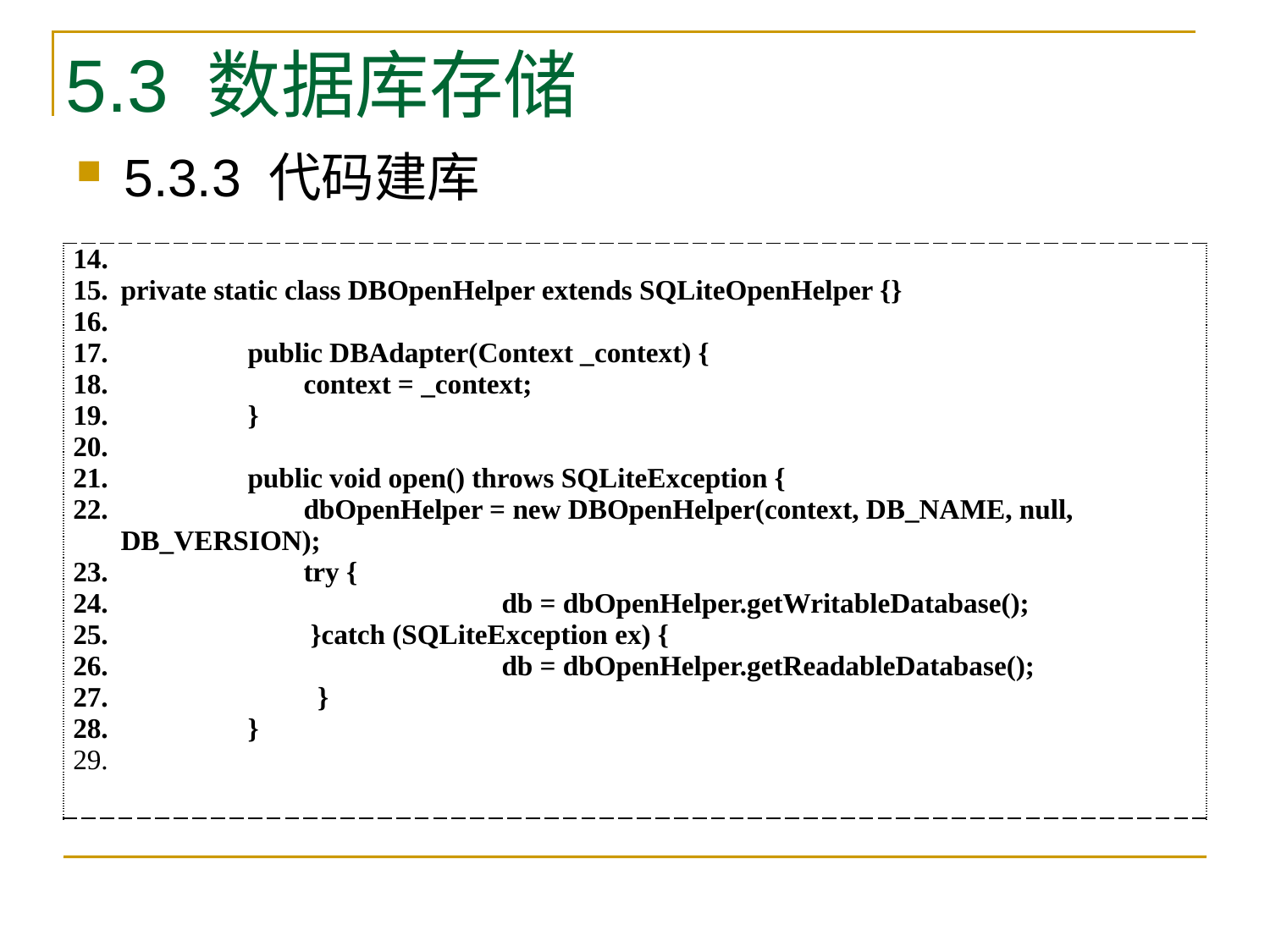

# 5.3 数据库存储
5.3.3 代码建库

| 14. private static class DBOpenHelper extends SQLiteOpenHelper {} public DBAdapter(Context \_context) { context = \_context; } public void open() throws SQLiteException { dbOpenHelper = new DBOpenHelper(context, DB\_NAME, null, DB\_VERSION); try { db = dbOpenHelper.getWritableDatabase(); }catch (SQLiteException ex) { db = dbOpenHelper.getReadableDatabase(); } } |
| --- |